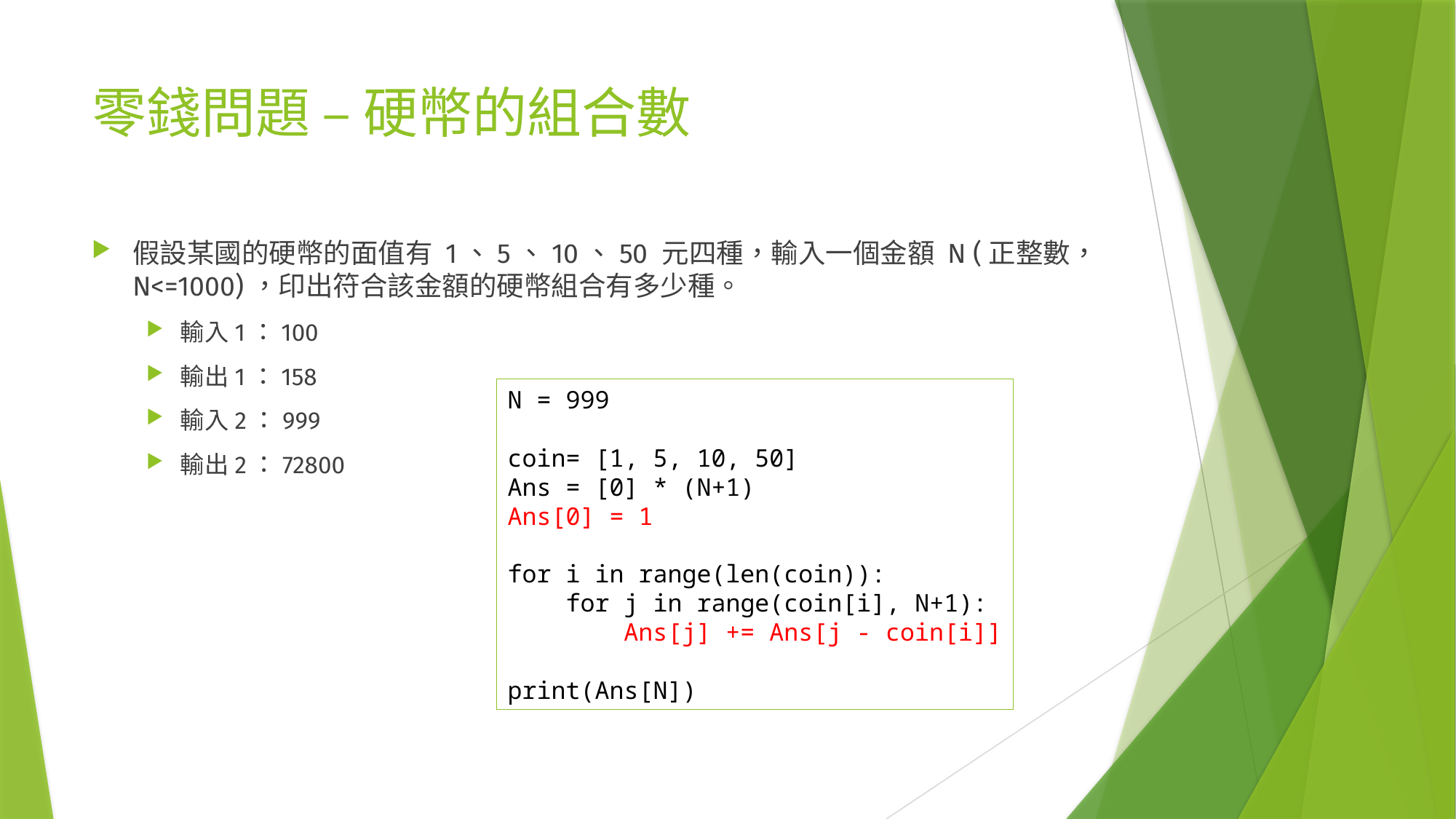

# 零錢問題 – 硬幣的組合數
假設某國的硬幣的面值有 1、5、10、50 元四種，輸入一個金額 N (正整數，N<=1000)，印出符合該金額的硬幣組合有多少種。
輸入1：100
輸出1：158
輸入2：999
輸出2：72800

N = 999

coin= [1, 5, 10, 50]
Ans = [0] * (N+1)
Ans[0] = 1

for i in range(len(coin)):
    for j in range(coin[i], N+1):
        Ans[j] += Ans[j - coin[i]]

print(Ans[N])